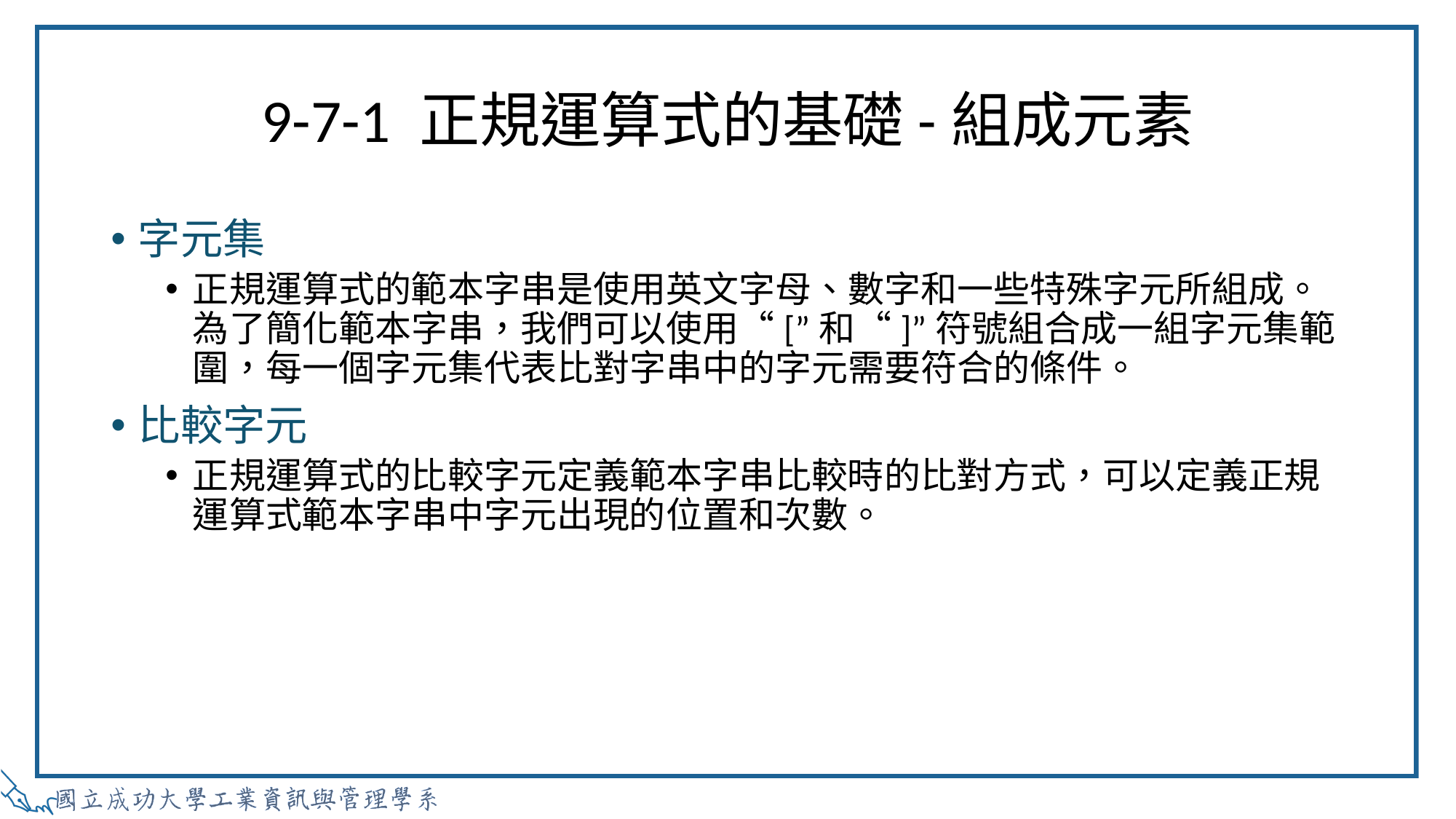

# 9-7-1 正規運算式的基礎-組成元素
字元集
正規運算式的範本字串是使用英文字母、數字和一些特殊字元所組成。為了簡化範本字串，我們可以使用“[”和“]”符號組合成一組字元集範圍，每一個字元集代表比對字串中的字元需要符合的條件。
比較字元
正規運算式的比較字元定義範本字串比較時的比對方式，可以定義正規運算式範本字串中字元出現的位置和次數。